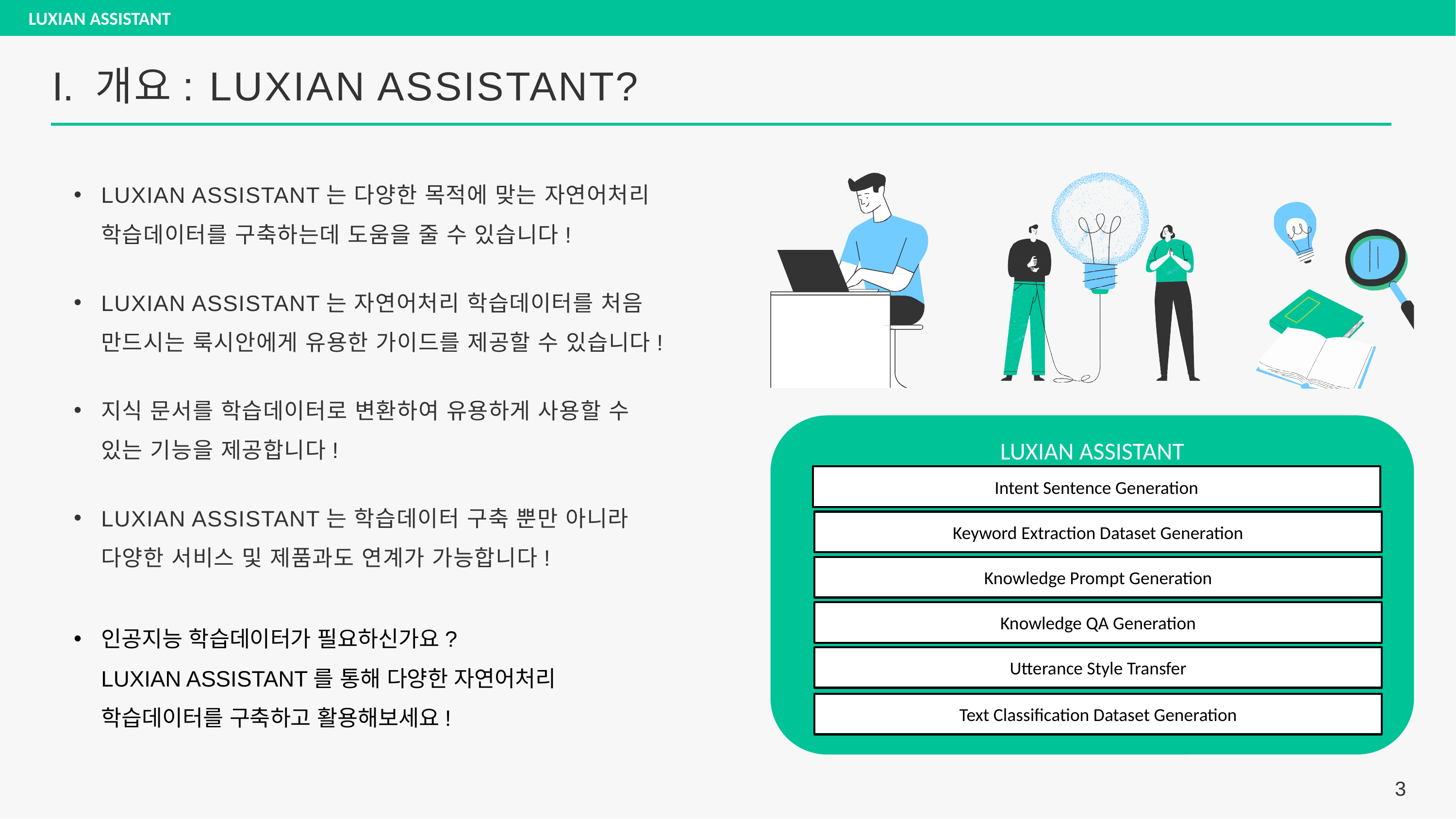

LUXIAN ASSISTANT
I. 개요: LUXIAN ASSISTANT?

LUXIAN ASSISTANT는 다양한 목적에 맞는 자연어처리 학습데이터를 구축하는데 도움을 줄 수 있습니다!

LUXIAN ASSISTANT는 자연어처리 학습데이터를 처음 만드시는 룩시안에게 유용한 가이드를 제공할 수 있습니다!

지식 문서를 학습데이터로 변환하여 유용하게 사용할 수 있는 기능을 제공합니다!

LUXIAN ASSISTANT는 학습데이터 구축 뿐만 아니라 다양한 서비스 및 제품과도 연계가 가능합니다!

인공지능 학습데이터가 필요하신가요?
LUXIAN ASSISTANT를 통해 다양한 자연어처리 학습데이터를 구축하고 활용해보세요!

LUXIAN ASSISTANT
Intent Sentence Generation
Keyword Extraction Dataset Generation
Knowledge Prompt Generation
Knowledge QA Generation
Utterance Style Transfer
Text Classification Dataset Generation
3